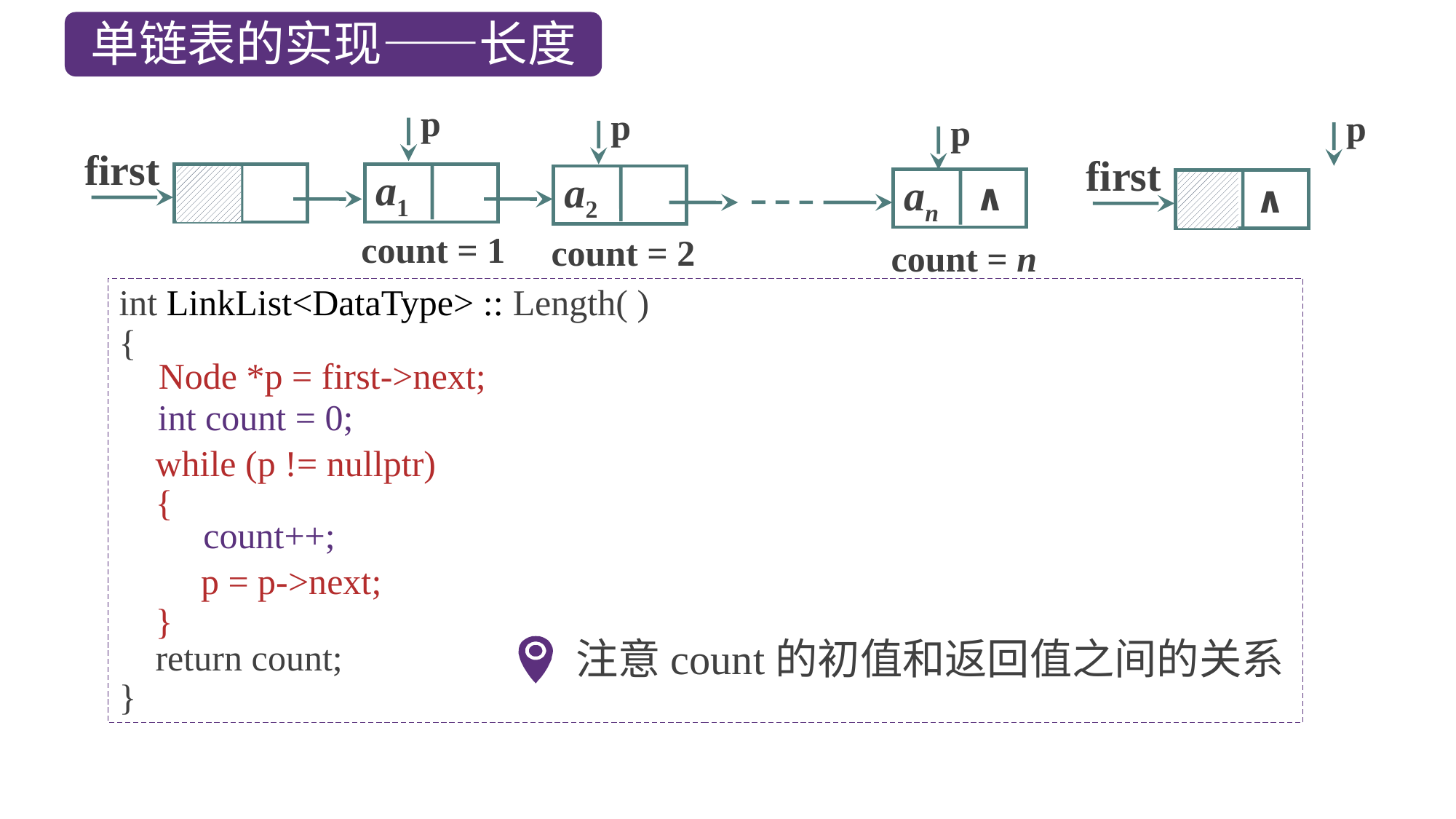

单链表的实现——长度

p

count = 1
p

count = 2
p

p

count = n
first

a1

a2

∧
an

first

∧

int LinkList<DataType> :: Length( )
{

    return count;
}
Node *p = first->next;
while (p != nullptr)
{

     p = p->next;
}
int count = 0;

     count++;
注意count的初值和返回值之间的关系